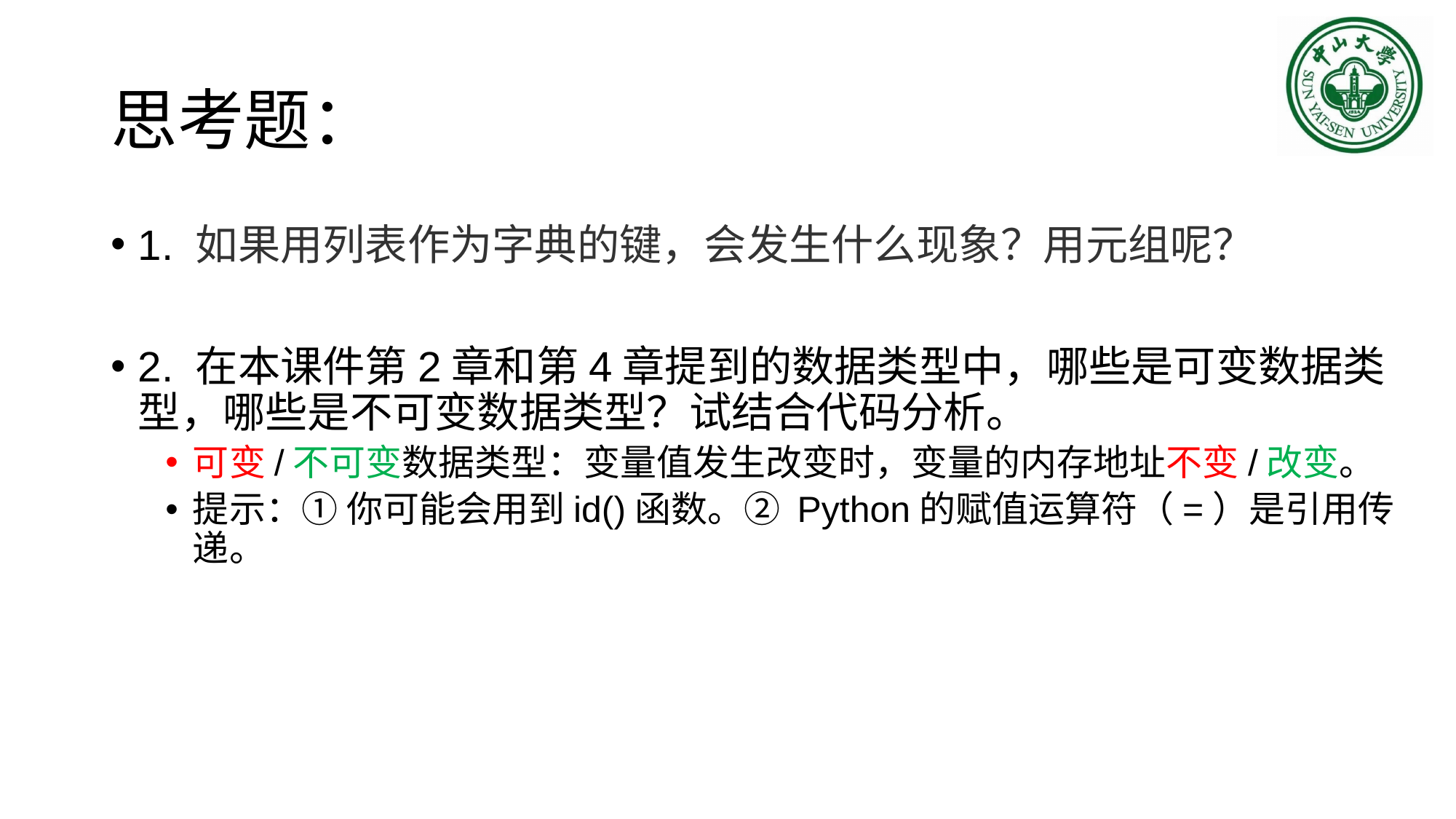

# 思考题：
1. 如果用列表作为字典的键，会发生什么现象？用元组呢？

2. 在本课件第2章和第4章提到的数据类型中，哪些是可变数据类型，哪些是不可变数据类型？试结合代码分析。
可变/不可变数据类型：变量值发生改变时，变量的内存地址不变/改变。
提示：① 你可能会用到id()函数。② Python的赋值运算符（=）是引用传递。